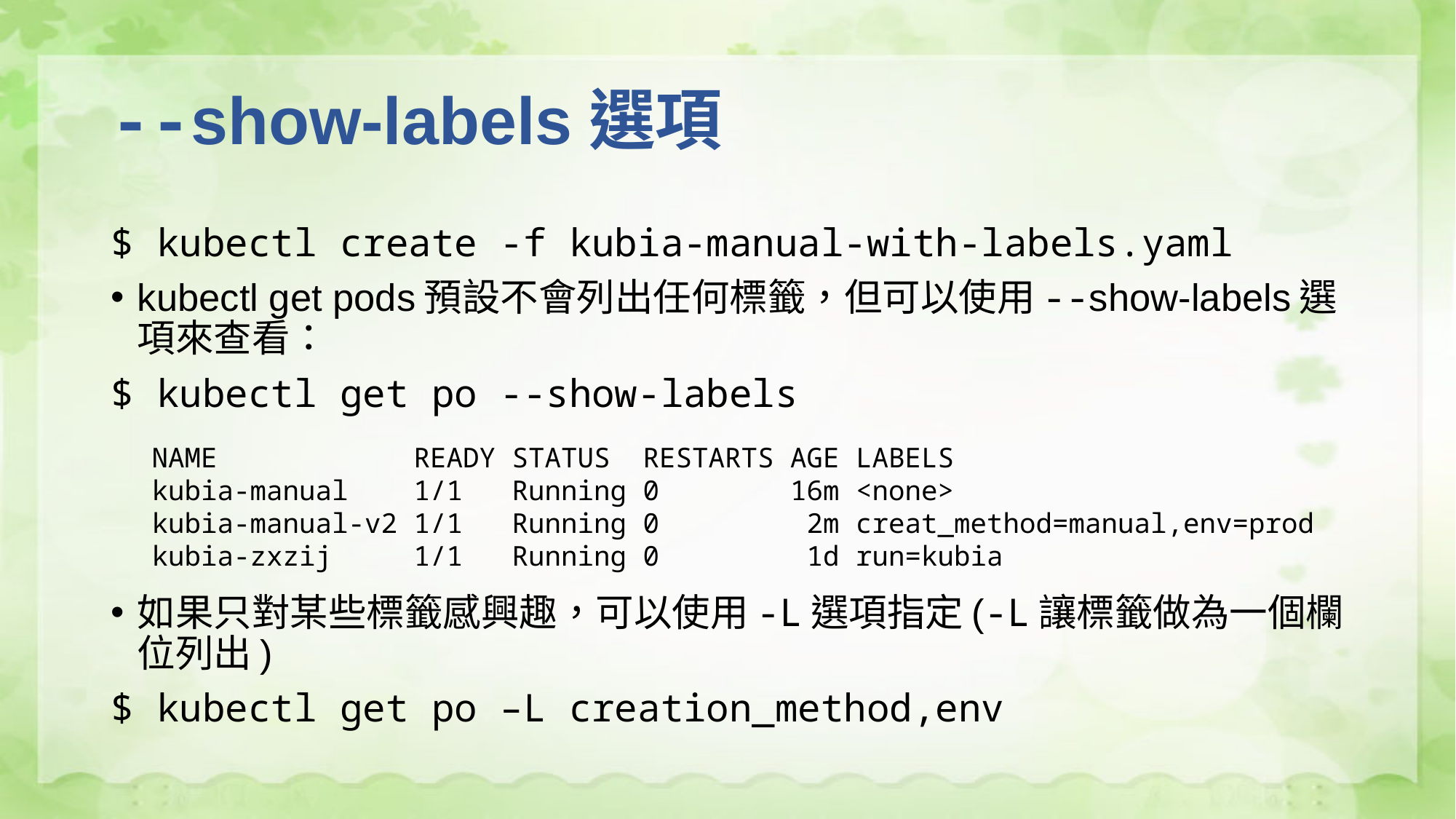

# --show-labels選項
$ kubectl create -f kubia-manual-with-labels.yaml
kubectl get pods預設不會列出任何標籤，但可以使用--show-labels選項來查看：
$ kubectl get po --show-labels

如果只對某些標籤感興趣，可以使用-L選項指定(-L讓標籤做為一個欄位列出)
$ kubectl get po –L creation_method,env
NAME            READY STATUS  RESTARTS AGE LABELS
kubia-manual    1/1   Running 0        16m <none>
kubia-manual-v2 1/1   Running 0         2m creat_method=manual,env=prod
kubia-zxzij     1/1   Running 0         1d run=kubia